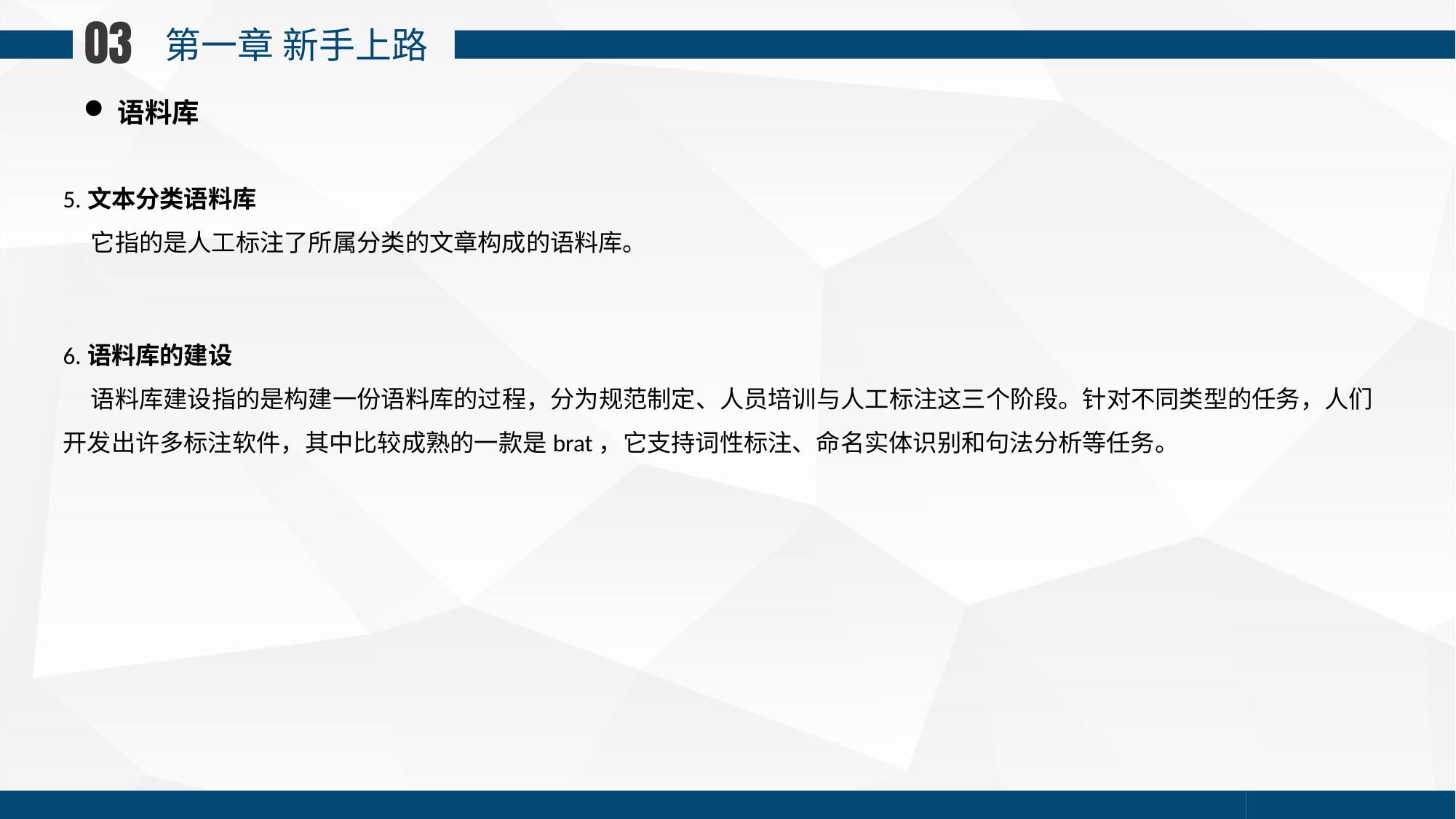

03
 第一章 新手上路

语料库
5.文本分类语料库
    它指的是人工标注了所属分类的文章构成的语料库。
6.语料库的建设
    语料库建设指的是构建一份语料库的过程，分为规范制定、人员培训与人工标注这三个阶段。针对不同类型的任务，人们开发出许多标注软件，其中比较成熟的一款是brat，它支持词性标注、命名实体识别和句法分析等任务。